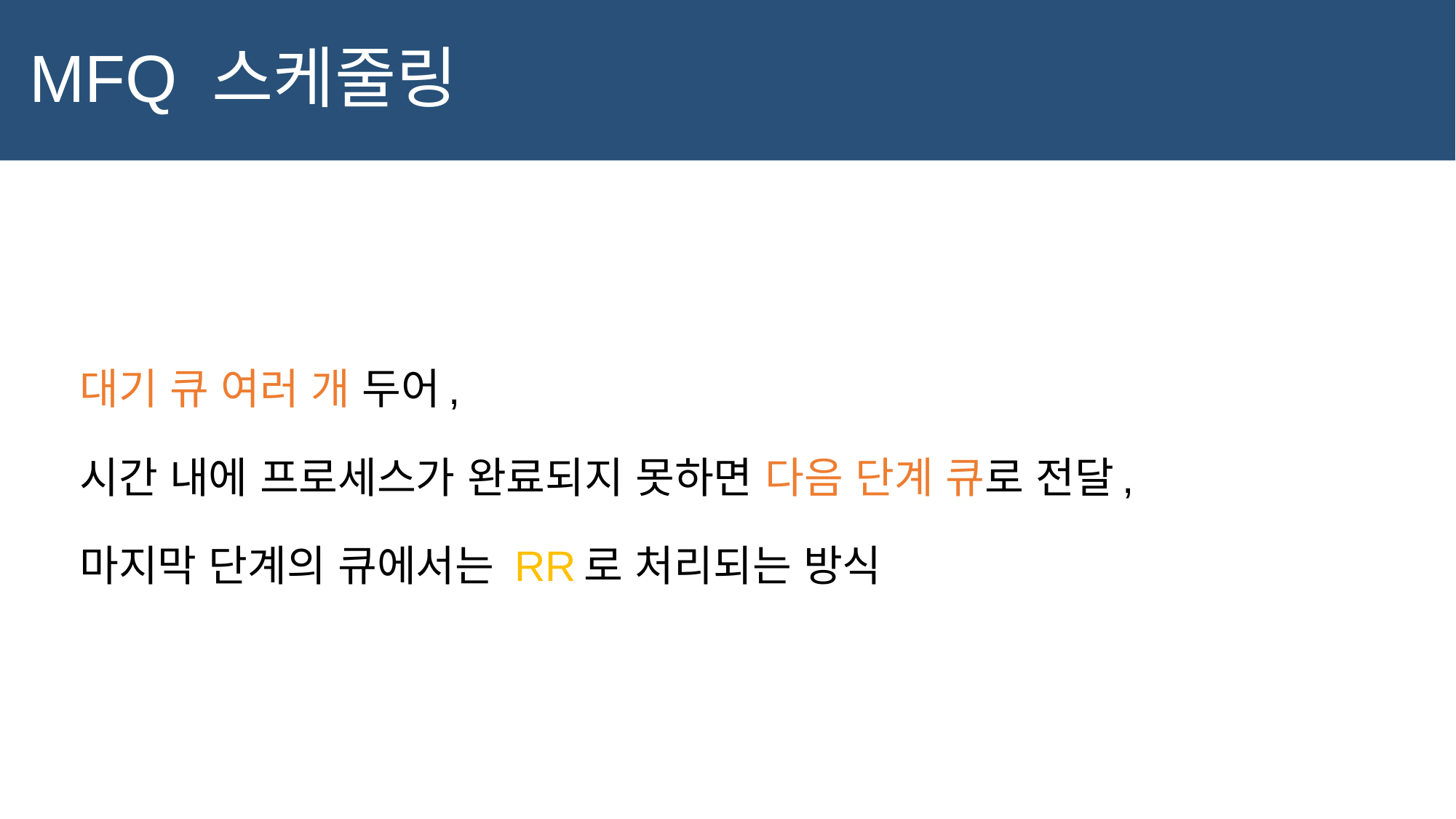

# MFQ 스케줄링
대기 큐 여러 개 두어,
시간 내에 프로세스가 완료되지 못하면 다음 단계 큐로 전달,
마지막 단계의 큐에서는 RR로 처리되는 방식